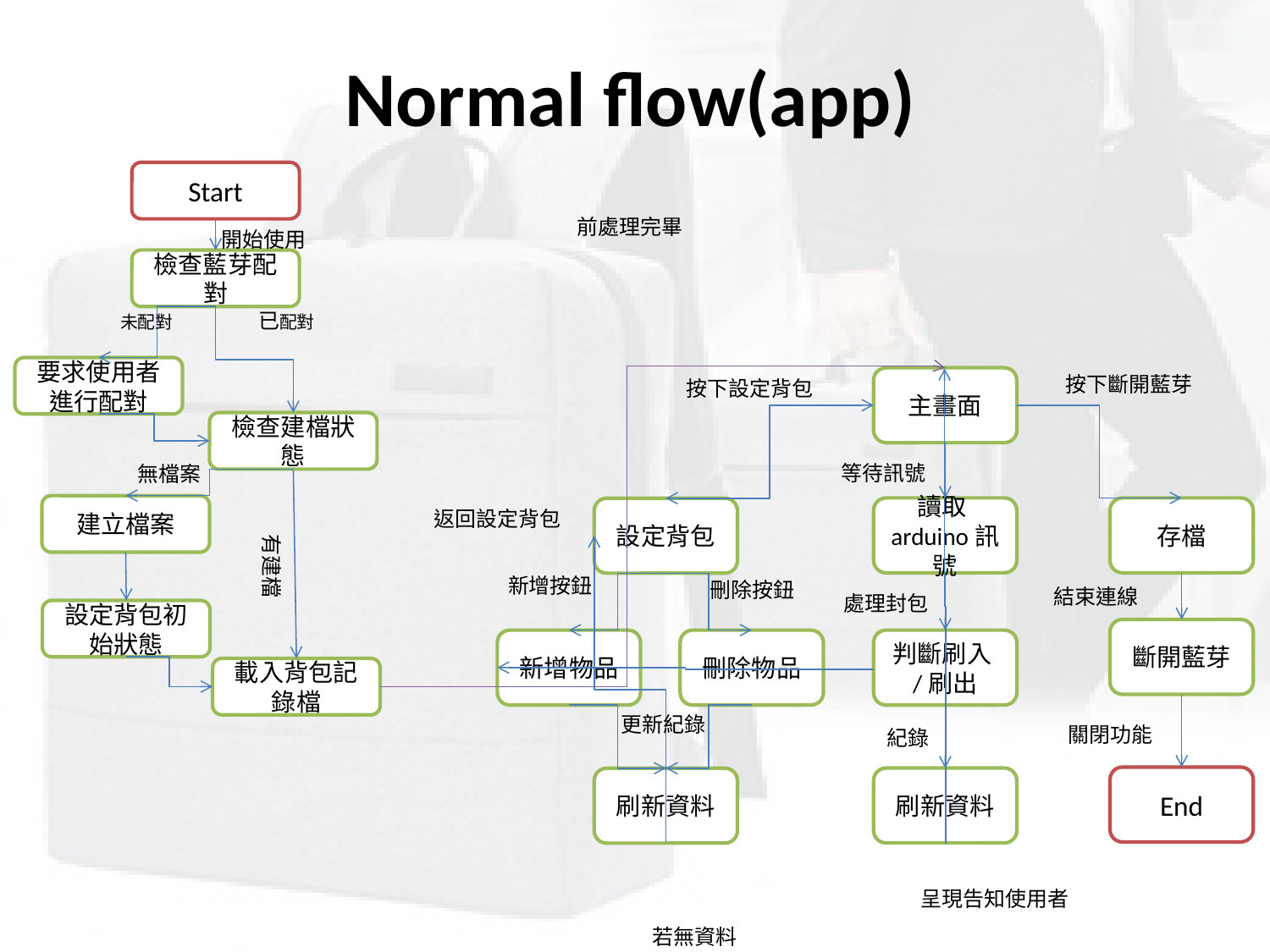

# Normal flow(app)
Start
開始使用
檢查藍芽配對
已配對
未配對
要求使用者進行配對
檢查建檔狀態
無檔案
建立檔案
有建檔
設定背包初始狀態
載入背包記錄檔
前處理完畢
按下斷開藍芽
主畫面
讀取arduino訊號
存檔
設定背包
斷開藍芽
刪除物品
新增物品
判斷刷入/刷出
End
刷新資料
刷新資料
按下設定背包
等待訊號
返回設定背包
新增按鈕
刪除按鈕
結束連線
處理封包
更新紀錄
關閉功能
紀錄
呈現告知使用者
若無資料